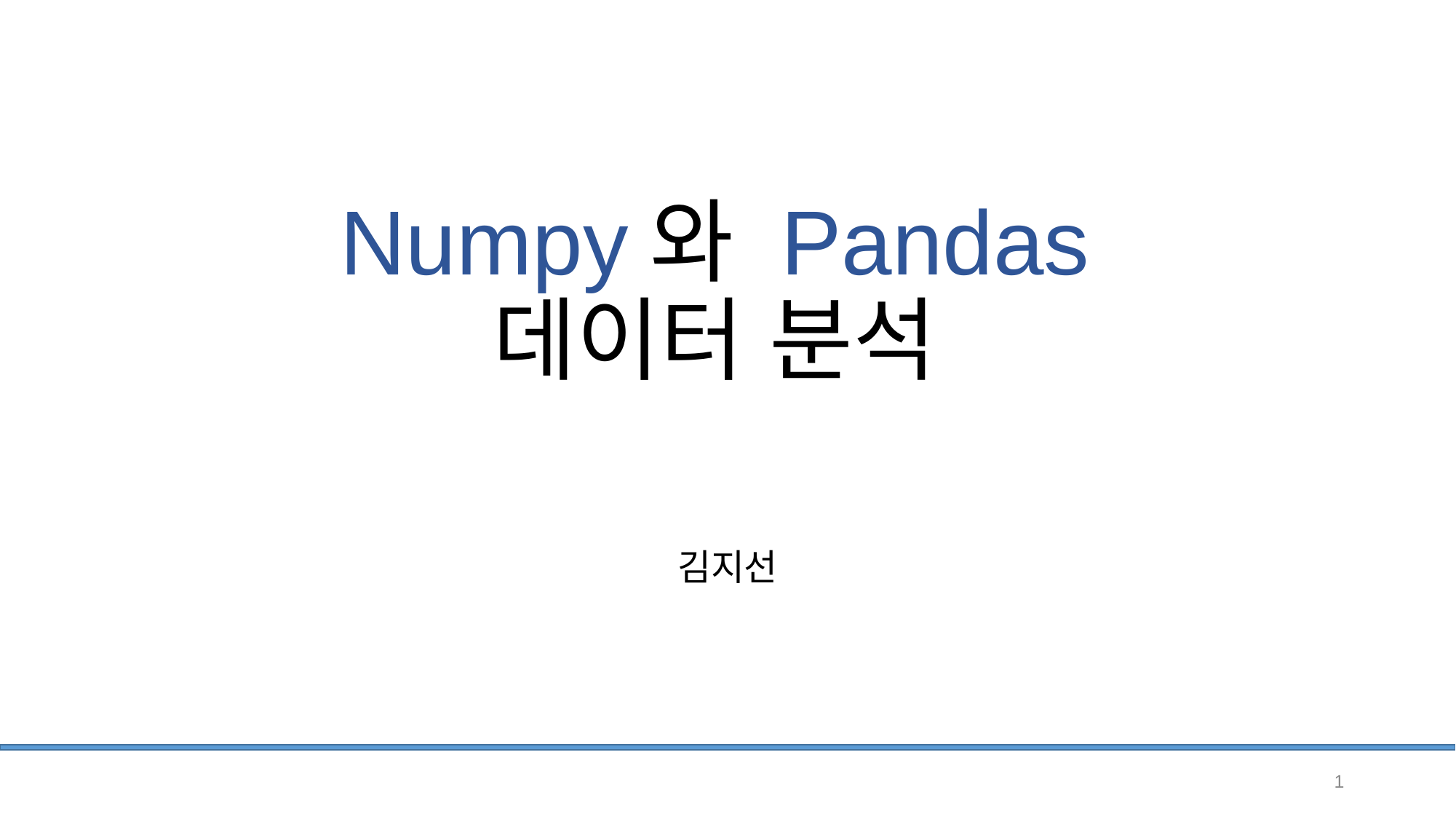

# Numpy와 Pandas 데이터 분석

김지선

1